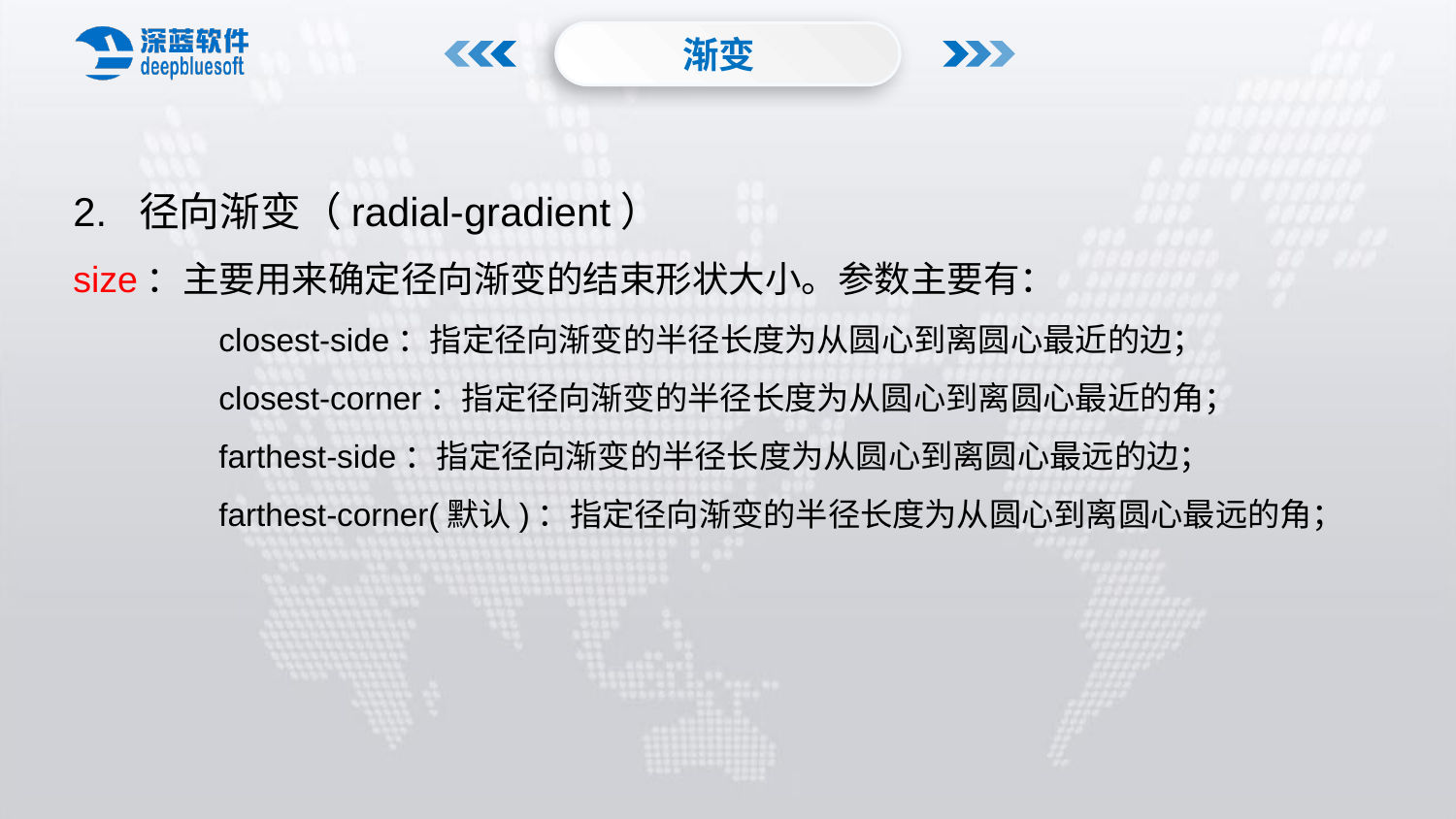

渐变

2.  径向渐变（radial-gradient）
size：主要用来确定径向渐变的结束形状大小。参数主要有：
closest-side：指定径向渐变的半径长度为从圆心到离圆心最近的边；
closest-corner：指定径向渐变的半径长度为从圆心到离圆心最近的角；
farthest-side：指定径向渐变的半径长度为从圆心到离圆心最远的边；
farthest-corner(默认)：指定径向渐变的半径长度为从圆心到离圆心最远的角；